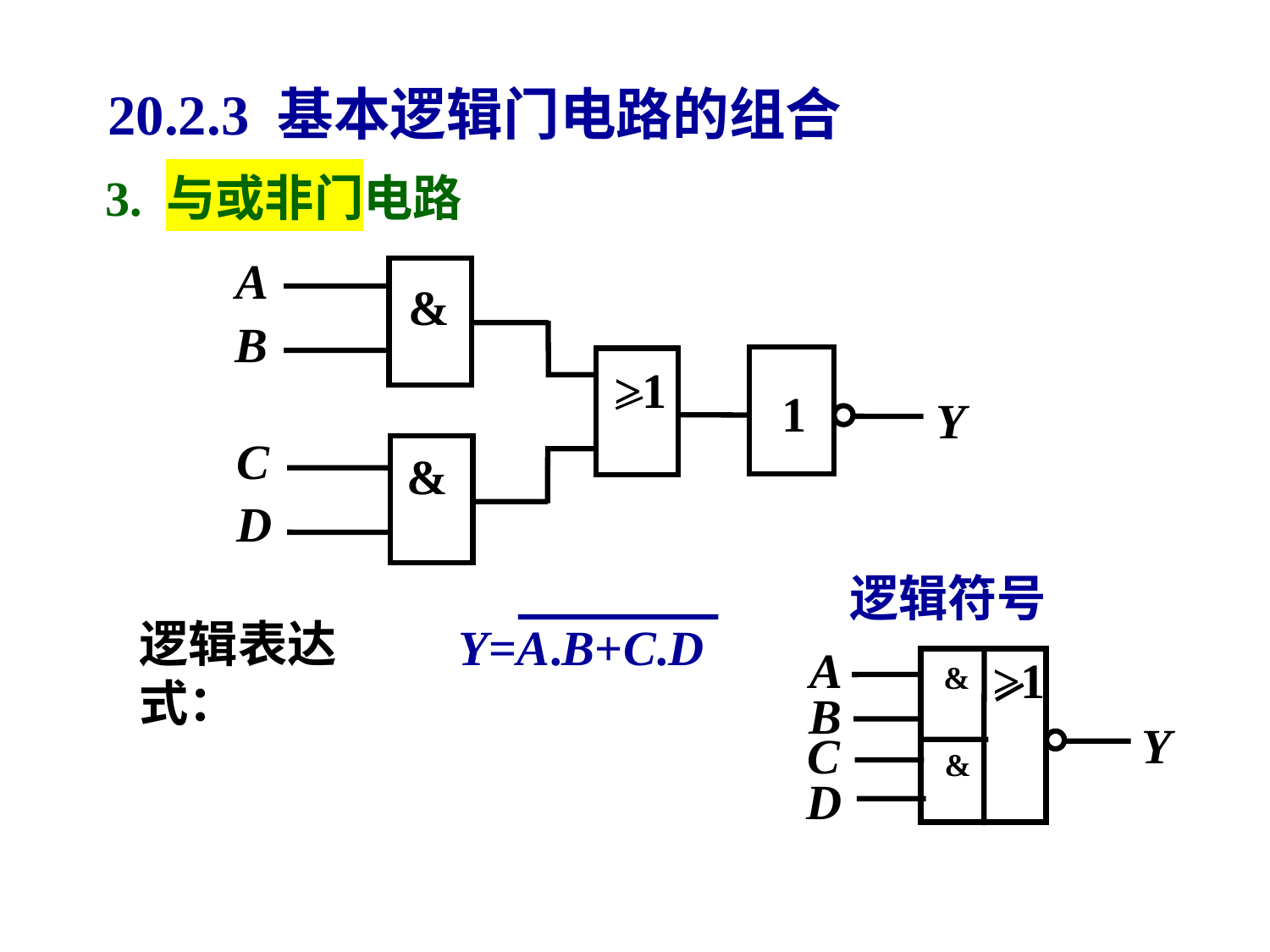

20.2.3 基本逻辑门电路的组合
3. 与或非门电路
A

&

B

1

>1

Y

C

&

D

逻辑符号
逻辑表达式：
Y=A.B+C.D

A

>1

&

B

Y

C

&
D